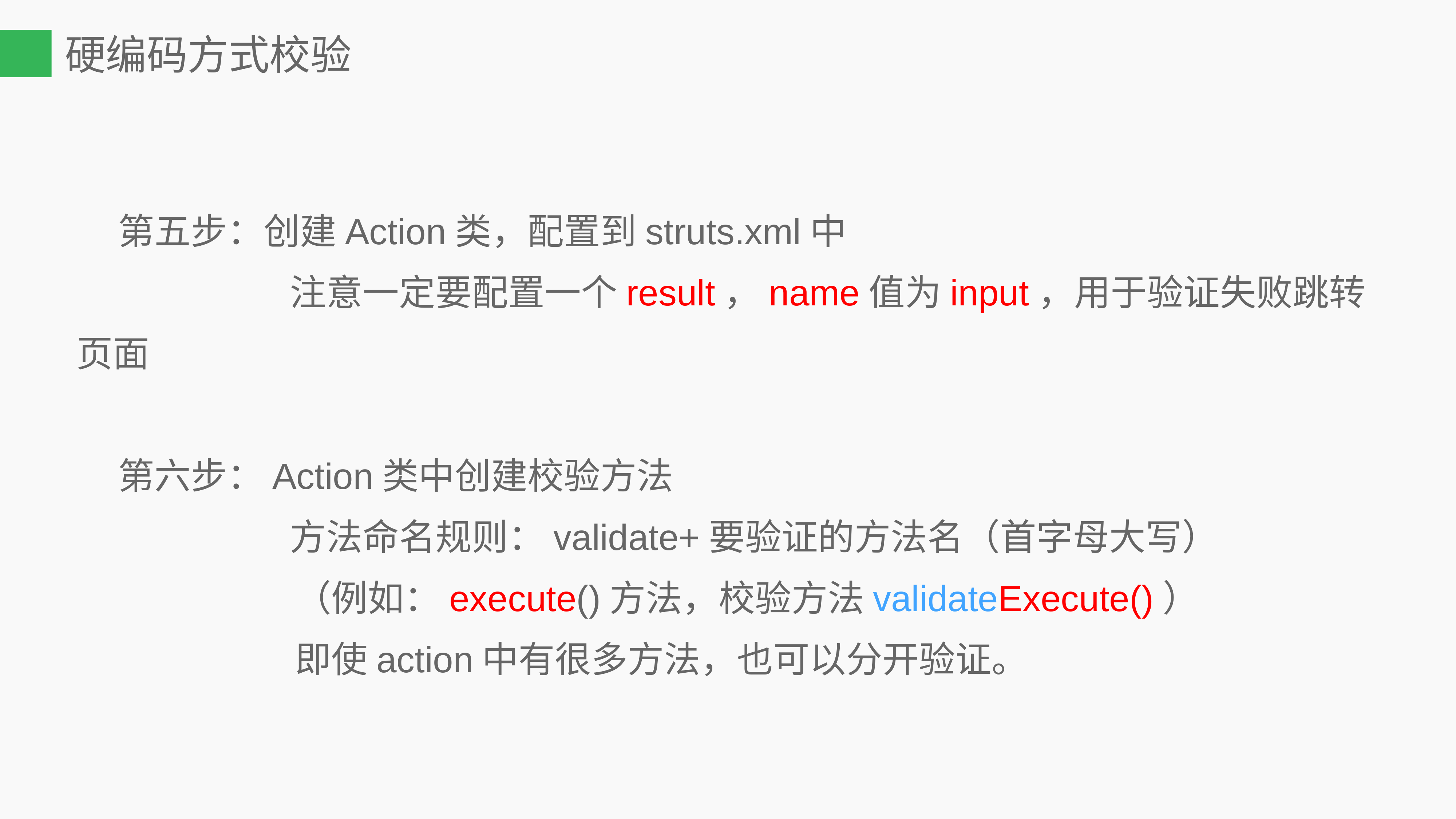

硬编码方式校验

    第五步：创建Action类，配置到struts.xml中
			     注意一定要配置一个result，name值为input，用于验证失败跳转页面

    第六步：Action类中创建校验方法
			     方法命名规则：validate+要验证的方法名（首字母大写）
				（例如：execute()方法，校验方法validateExecute()）
				即使action中有很多方法，也可以分开验证。